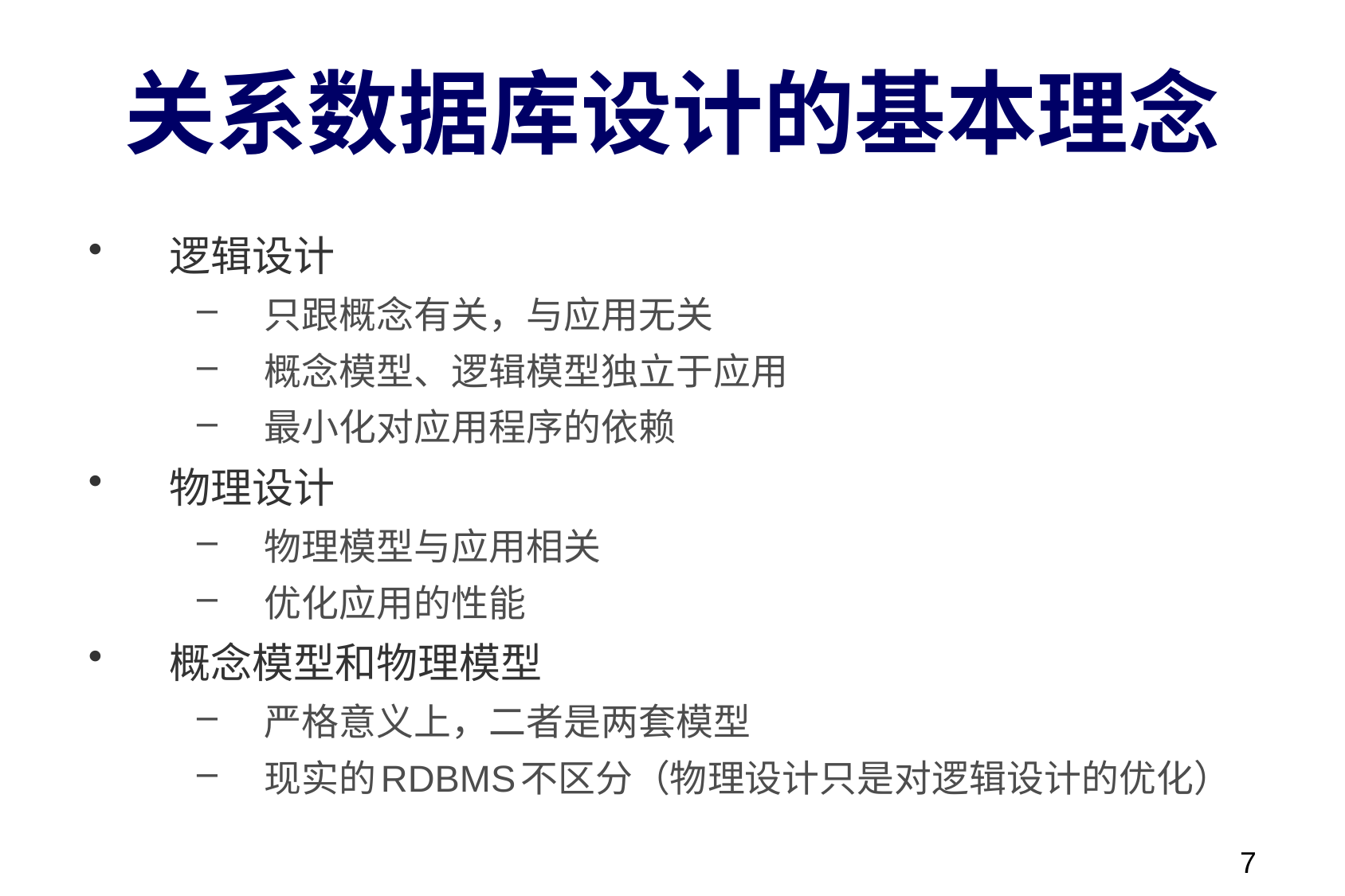

# 关系数据库设计的基本理念
逻辑设计
只跟概念有关，与应用无关
概念模型、逻辑模型独立于应用
最小化对应用程序的依赖
物理设计
物理模型与应用相关
优化应用的性能
概念模型和物理模型
严格意义上，二者是两套模型
现实的RDBMS不区分（物理设计只是对逻辑设计的优化）
7